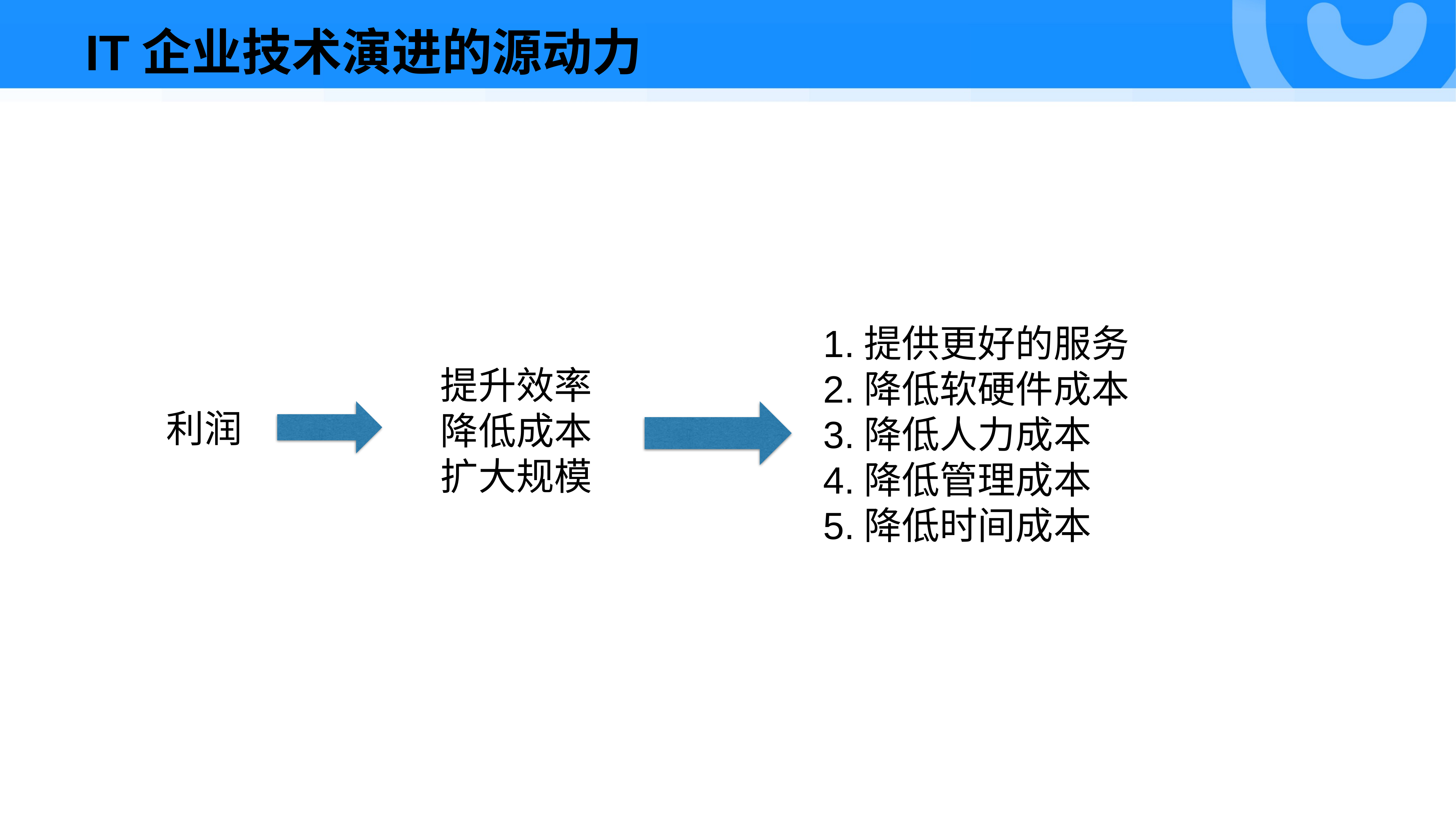

IT企业技术演进的源动力
1.提供更好的服务
2.降低软硬件成本
3.降低人力成本
4.降低管理成本
5.降低时间成本
提升效率
降低成本
扩大规模
利润